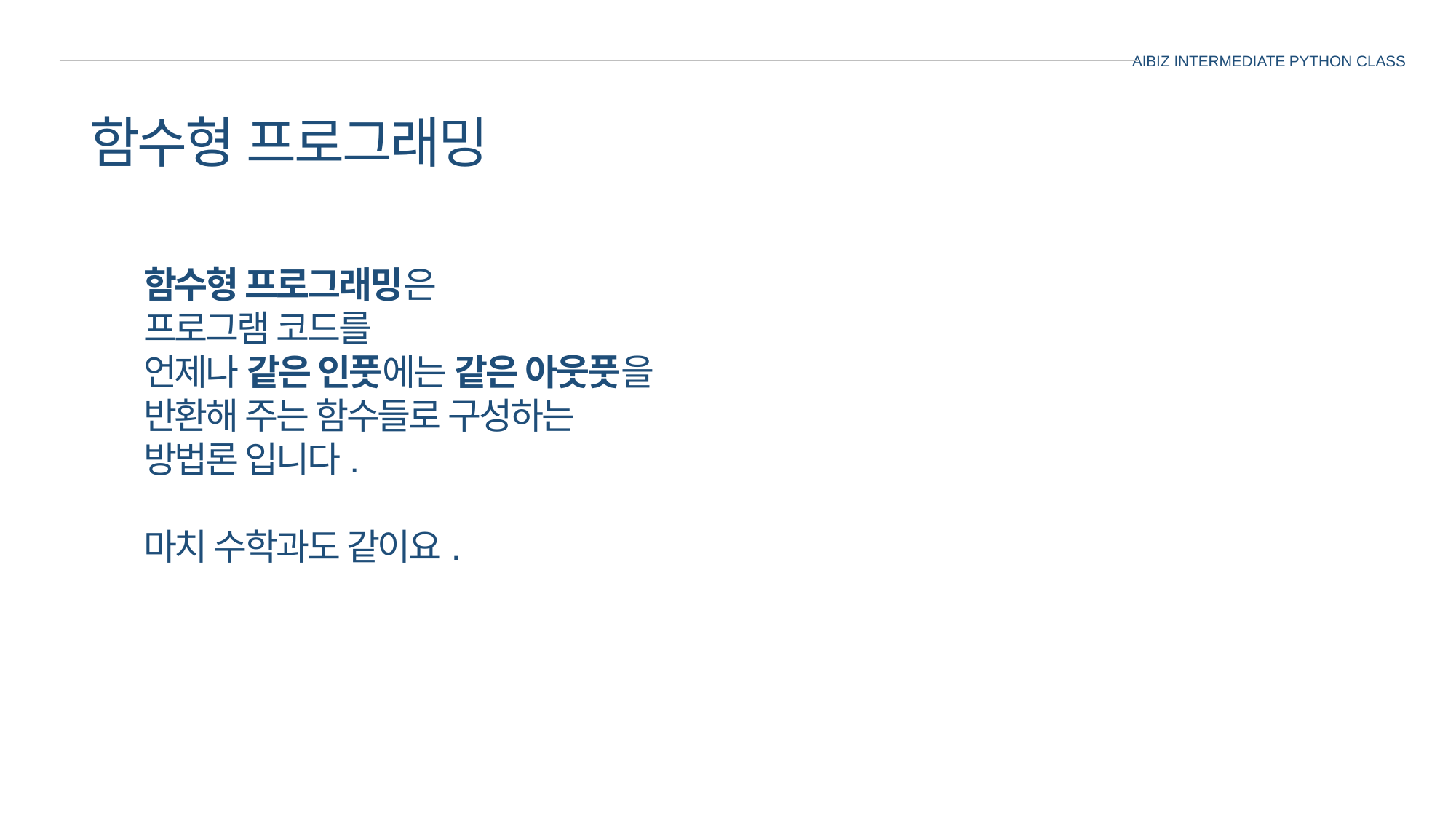

AIBIZ INTERMEDIATE PYTHON CLASS
함수형 프로그래밍
함수형 프로그래밍은
프로그램 코드를
언제나 같은 인풋에는 같은 아웃풋을
반환해 주는 함수들로 구성하는
방법론 입니다.

마치 수학과도 같이요.